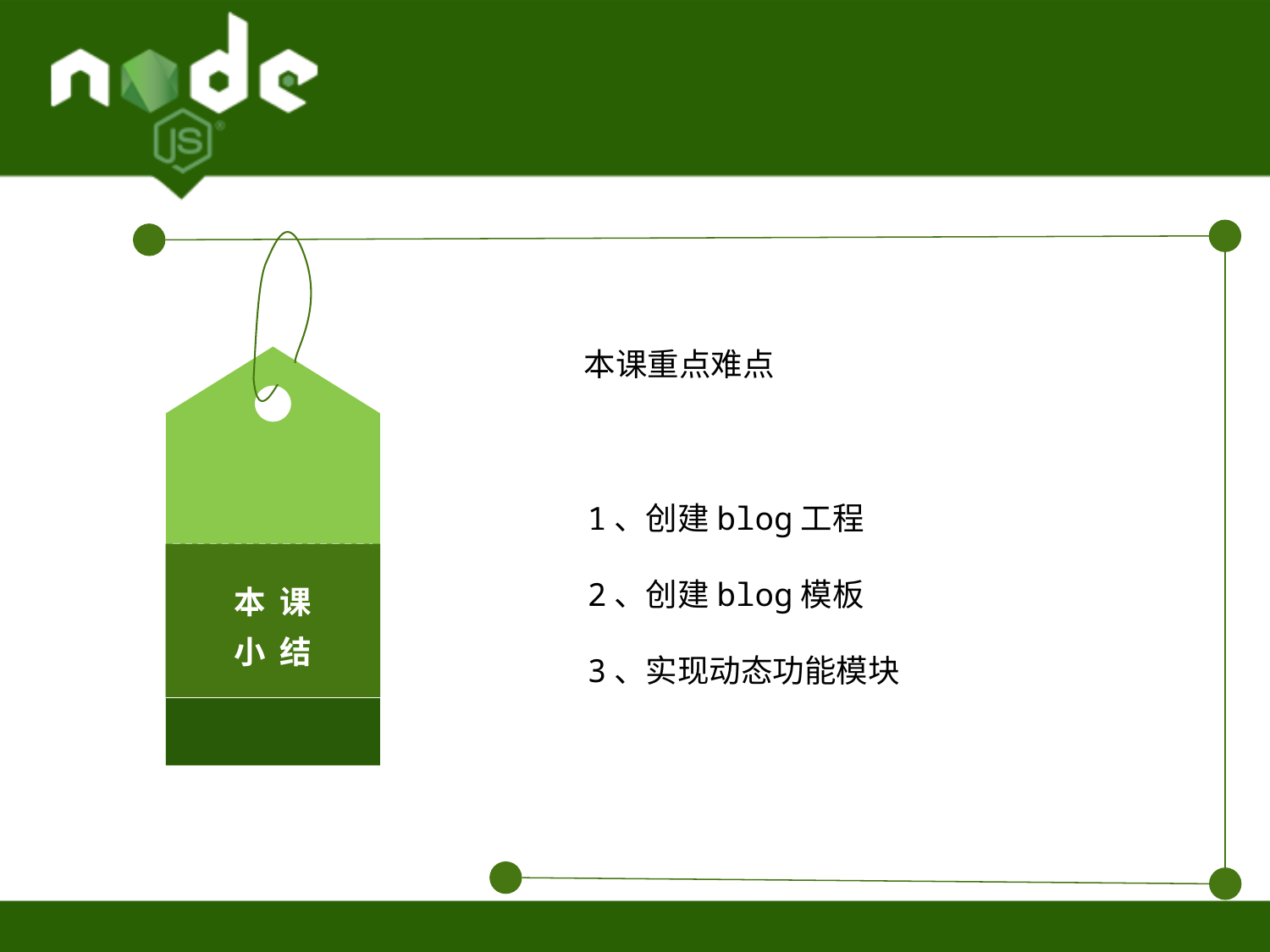

本  课
小  结

本课重点难点
1、创建blog工程
2、创建blog模板
3、实现动态功能模块